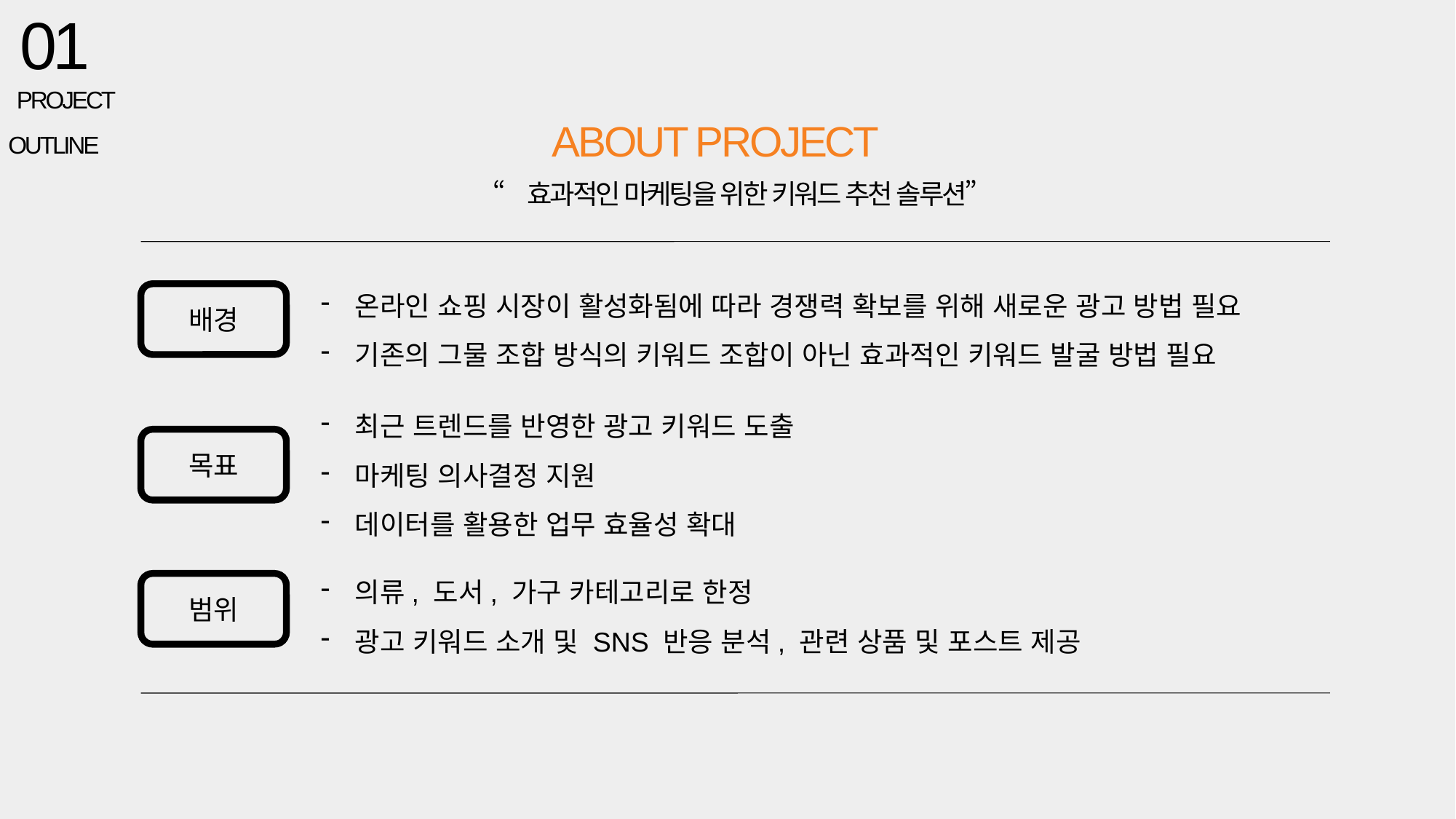

01
 PROJECT OUTLINE

ABOUT PROJECT
“효과적인 마케팅을 위한 키워드 추천 솔루션”
온라인 쇼핑 시장이 활성화됨에 따라 경쟁력 확보를 위해 새로운 광고 방법 필요
기존의 그물 조합 방식의 키워드 조합이 아닌 효과적인 키워드 발굴 방법 필요
배경
최근 트렌드를 반영한 광고 키워드 도출
마케팅 의사결정 지원
데이터를 활용한 업무 효율성 확대
목표
의류, 도서, 가구 카테고리로 한정
광고 키워드 소개 및 SNS 반응 분석, 관련 상품 및 포스트 제공
범위